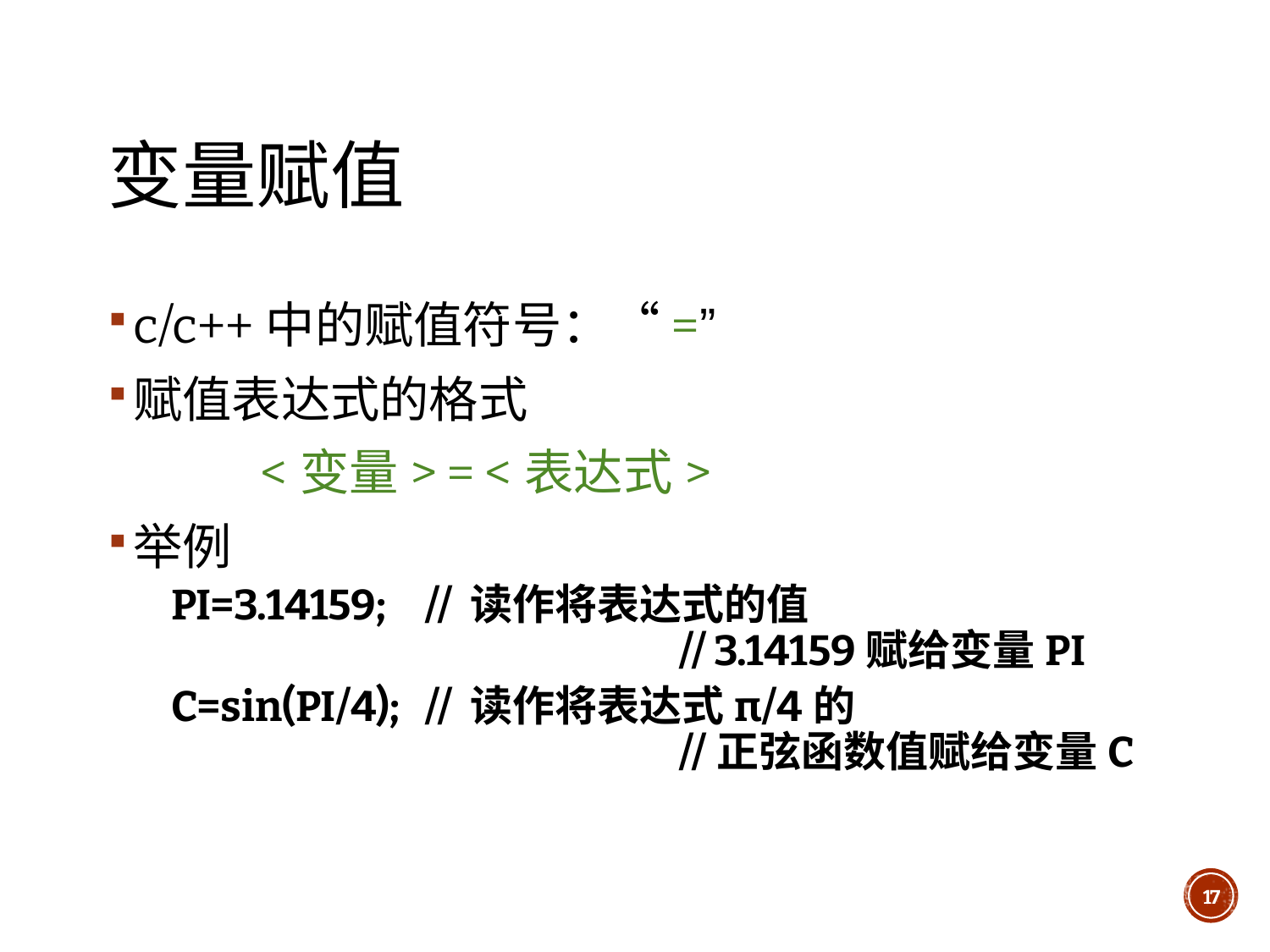

# 变量赋值
c/c++中的赋值符号：“=”
赋值表达式的格式
		<变量> = <表达式>
举例
	PI=3.14159; 	// 读作将表达式的值
				// 3.14159赋给变量PI
	C=sin(PI/4);  	// 读作将表达式π/4的
				//正弦函数值赋给变量C
17